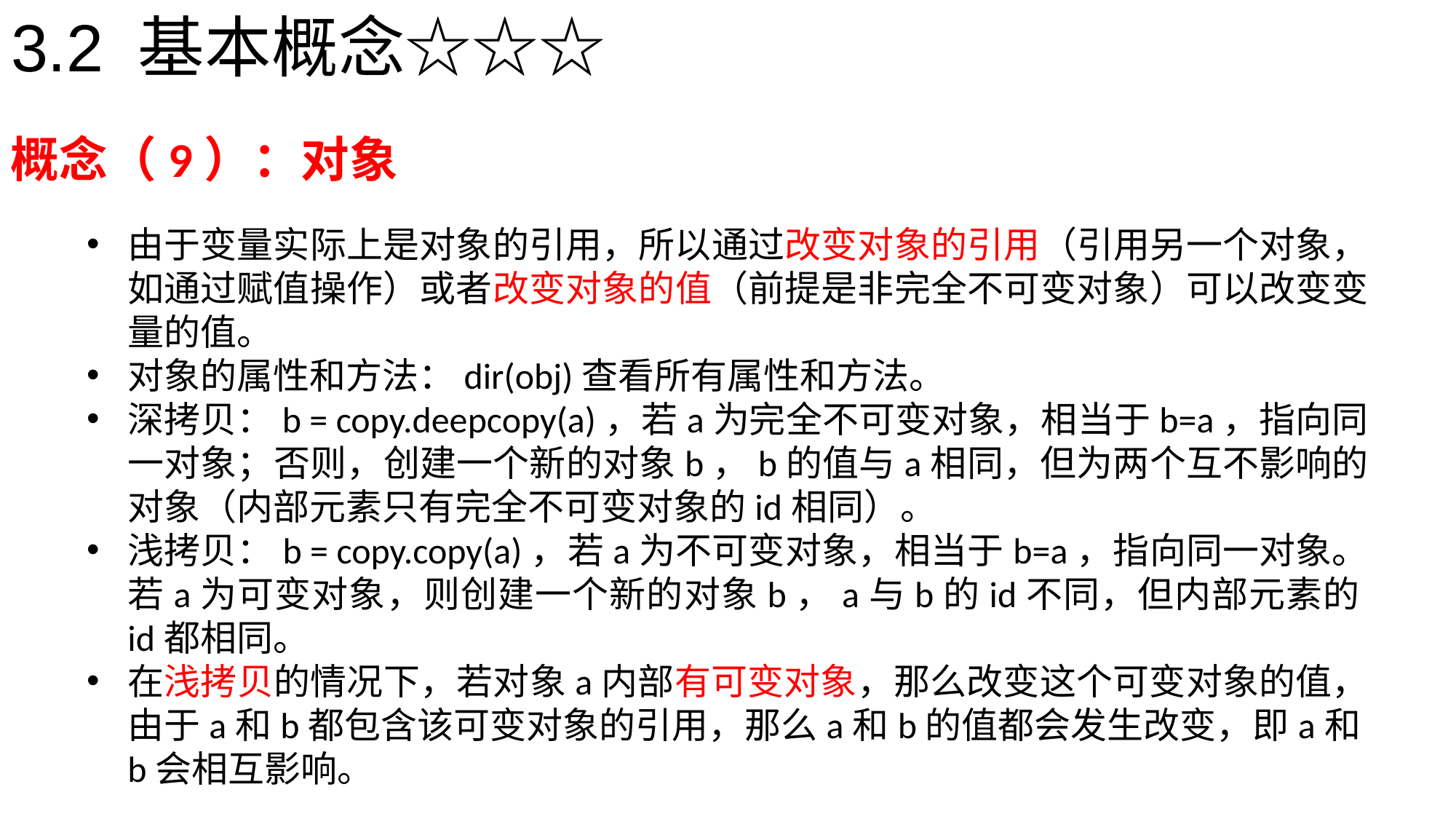

# 3.2 基本概念☆☆☆
概念（9）：对象
由于变量实际上是对象的引用，所以通过改变对象的引用（引用另一个对象，如通过赋值操作）或者改变对象的值（前提是非完全不可变对象）可以改变变量的值。
对象的属性和方法：dir(obj)查看所有属性和方法。
深拷贝：b = copy.deepcopy(a)，若a为完全不可变对象，相当于b=a，指向同一对象；否则，创建一个新的对象b，b的值与a相同，但为两个互不影响的对象（内部元素只有完全不可变对象的id相同）。
浅拷贝：b = copy.copy(a)，若a为不可变对象，相当于b=a，指向同一对象。若a为可变对象，则创建一个新的对象b，a与b的id不同，但内部元素的id都相同。
在浅拷贝的情况下，若对象a内部有可变对象，那么改变这个可变对象的值，由于a和b都包含该可变对象的引用，那么a和b的值都会发生改变，即a和b会相互影响。